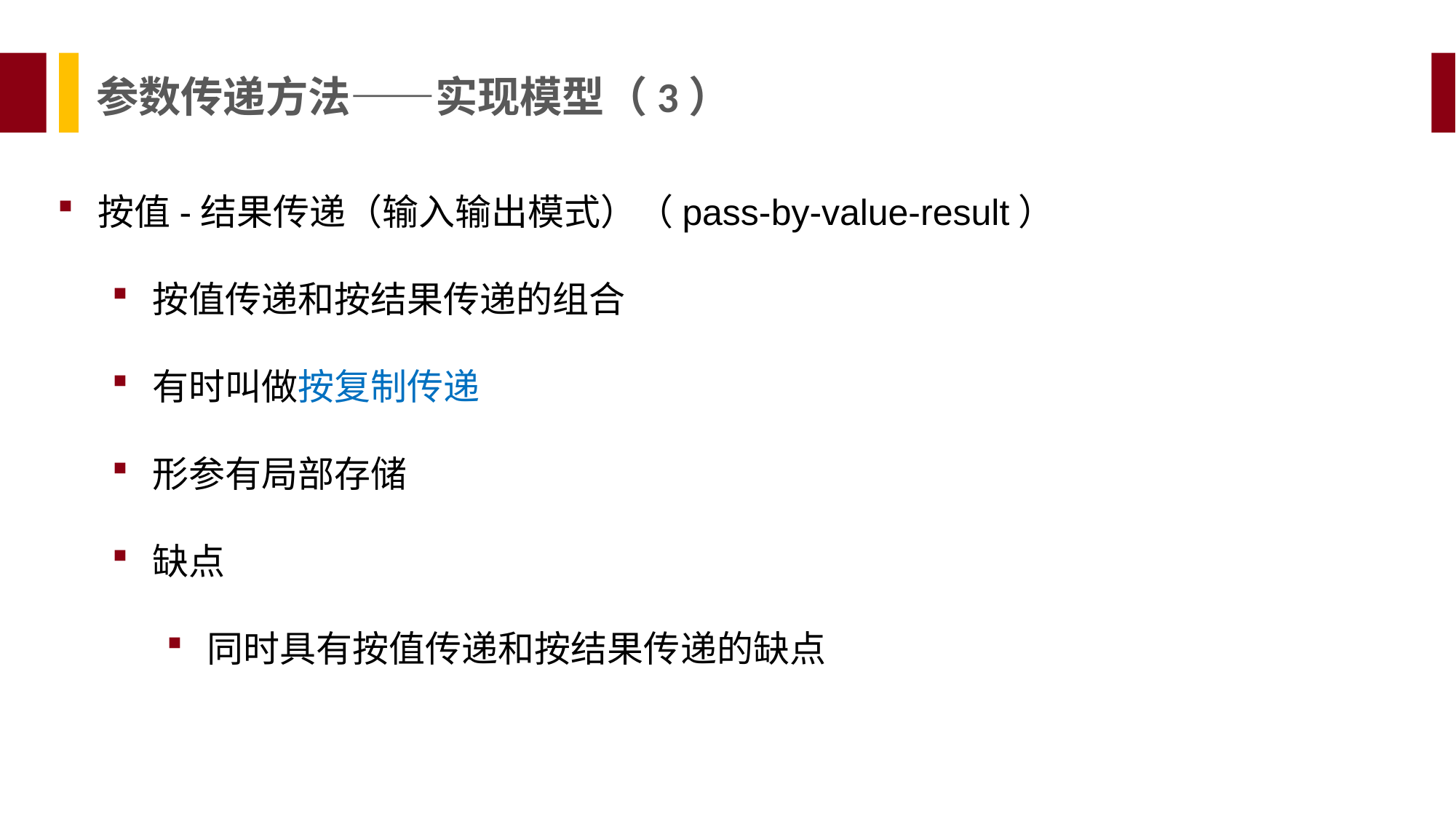

参数传递方法——实现模型（3）
按值-结果传递（输入输出模式）（pass-by-value-result）
按值传递和按结果传递的组合
有时叫做按复制传递
形参有局部存储
缺点
同时具有按值传递和按结果传递的缺点